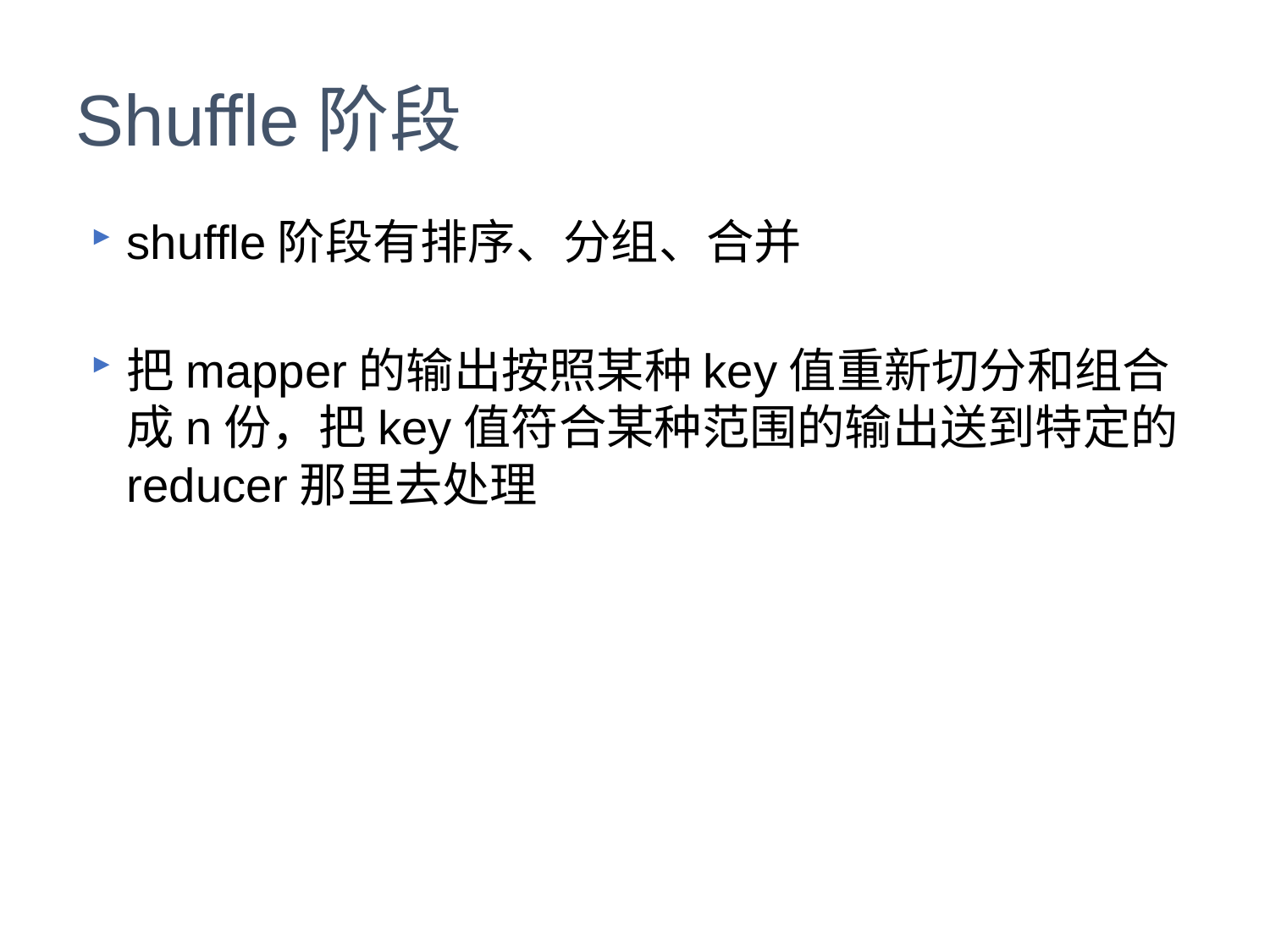

# Shuffle阶段
shuffle阶段有排序、分组、合并

把mapper的输出按照某种key值重新切分和组合成n份，把key值符合某种范围的输出送到特定的reducer那里去处理